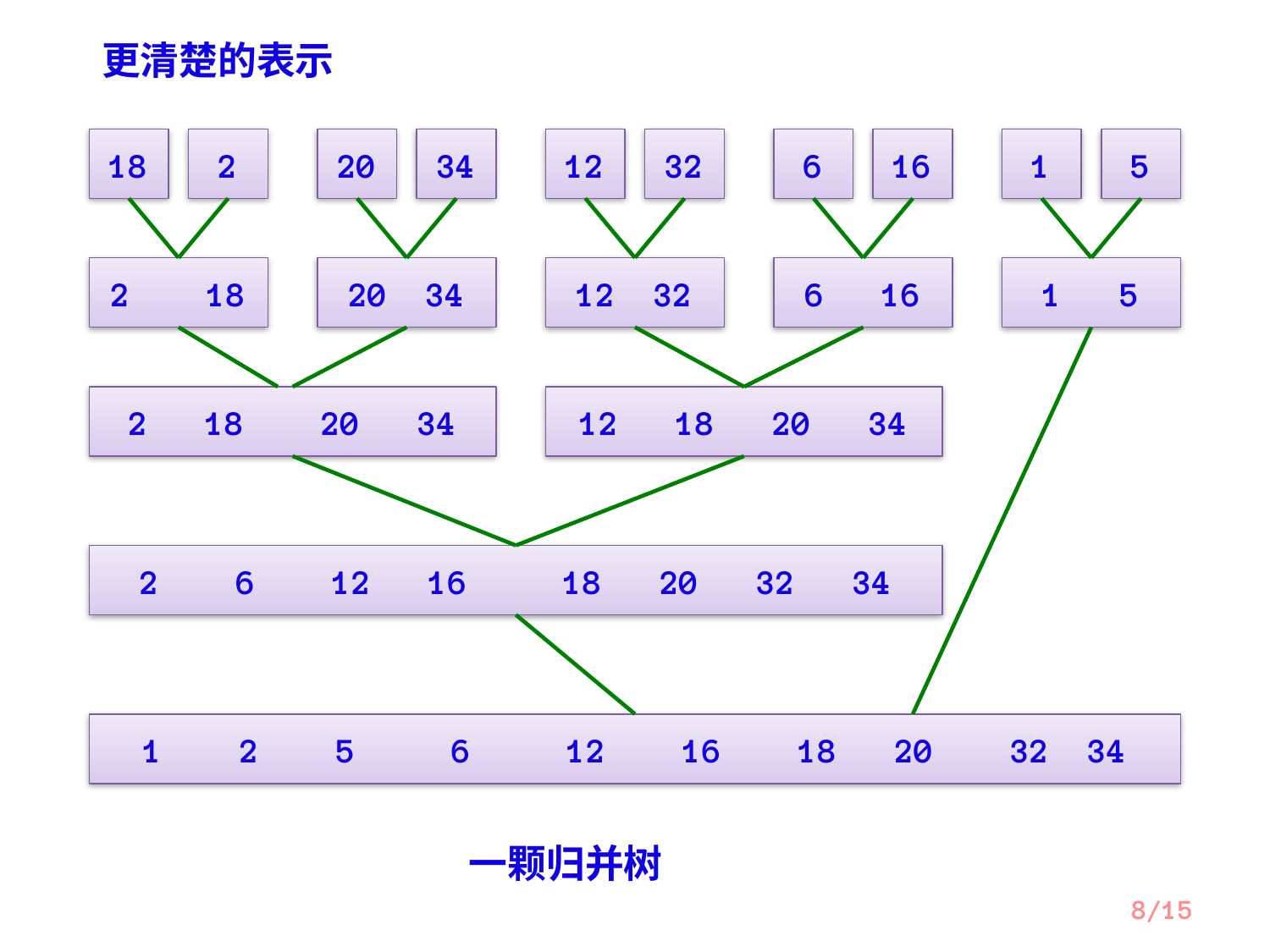

更清楚的表示
18
2
20
34
12
32
6
16
1
5
2    18
20  34
12  32
6   16
1   5
2   18    20   34
12   18   20   34
2    6    12   16     18   20   32   34
1    2    5     6     12    16    18   20    32  34
一颗归并树
8/15